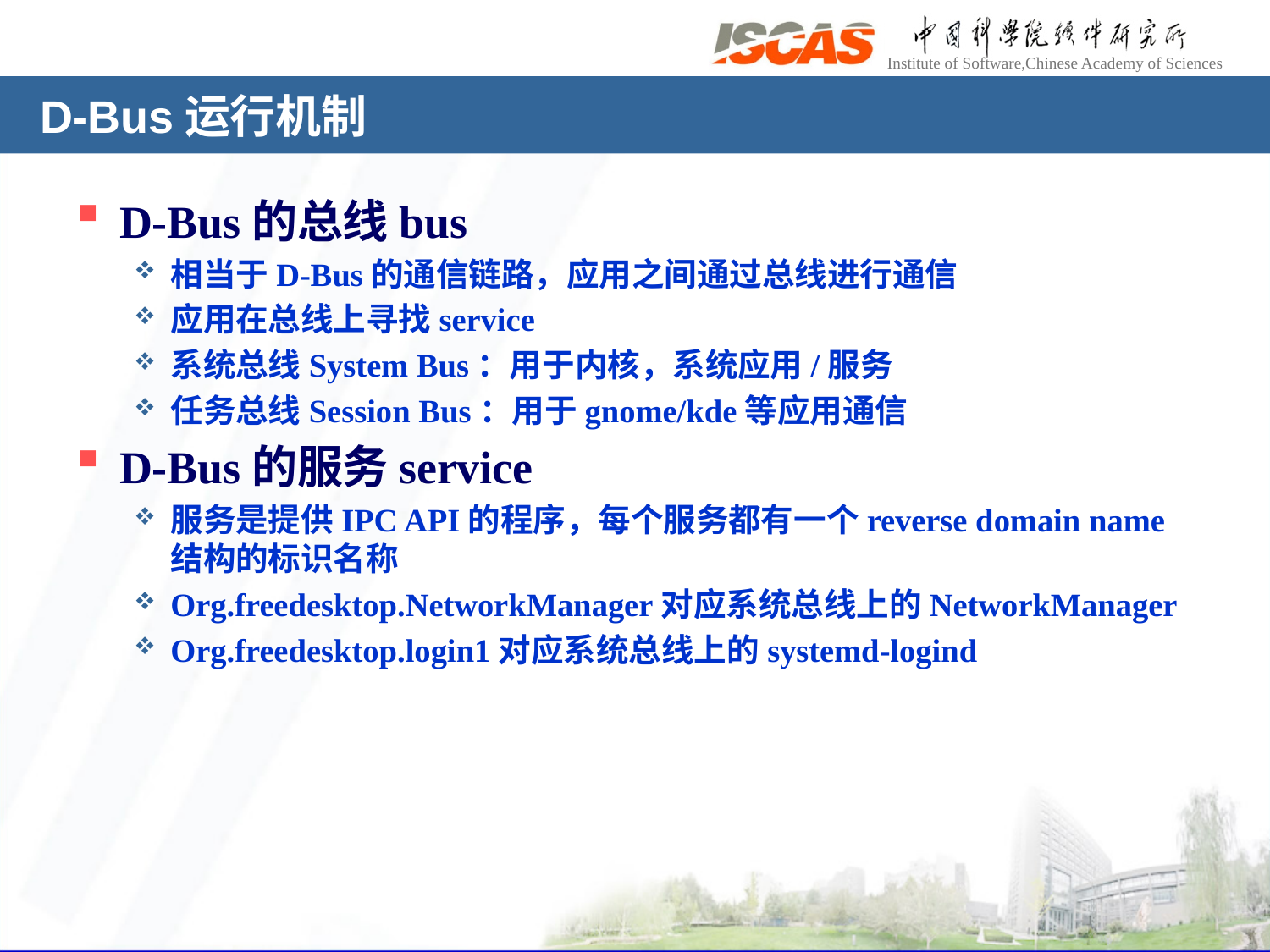

# D-Bus运行机制
D-Bus的总线bus
相当于D-Bus的通信链路，应用之间通过总线进行通信
应用在总线上寻找service
系统总线System Bus：用于内核，系统应用/服务
任务总线Session Bus：用于gnome/kde等应用通信
D-Bus的服务service
服务是提供IPC API的程序，每个服务都有一个reverse domain name结构的标识名称
Org.freedesktop.NetworkManager对应系统总线上的NetworkManager
Org.freedesktop.login1对应系统总线上的systemd-logind